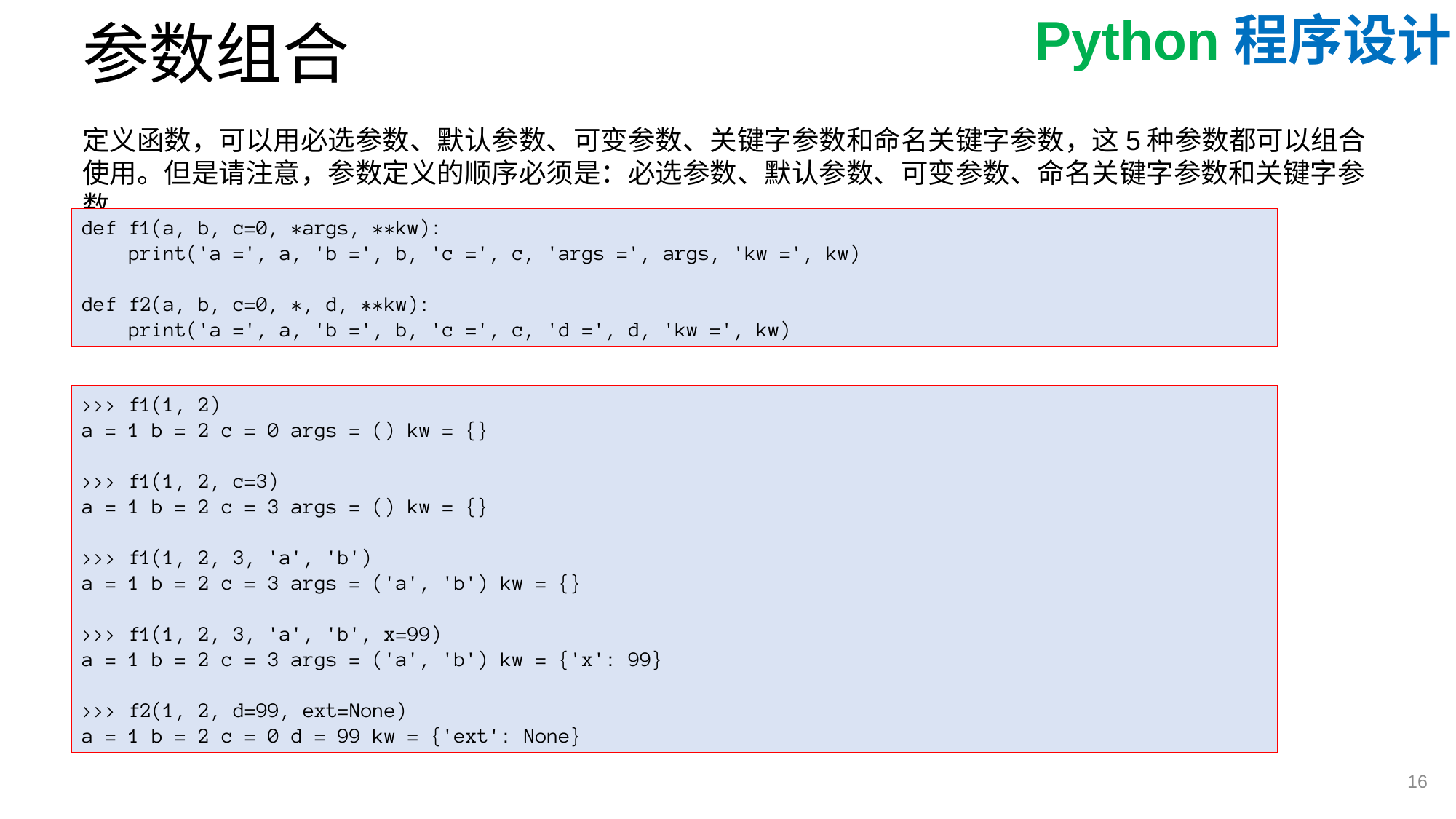

# 参数组合
定义函数，可以用必选参数、默认参数、可变参数、关键字参数和命名关键字参数，这5种参数都可以组合使用。但是请注意，参数定义的顺序必须是：必选参数、默认参数、可变参数、命名关键字参数和关键字参数
def f1(a, b, c=0, *args, **kw):
    print('a =', a, 'b =', b, 'c =', c, 'args =', args, 'kw =', kw)

def f2(a, b, c=0, *, d, **kw):
    print('a =', a, 'b =', b, 'c =', c, 'd =', d, 'kw =', kw)
>>> f1(1, 2)
a = 1 b = 2 c = 0 args = () kw = {}

>>> f1(1, 2, c=3)
a = 1 b = 2 c = 3 args = () kw = {}

>>> f1(1, 2, 3, 'a', 'b')
a = 1 b = 2 c = 3 args = ('a', 'b') kw = {}

>>> f1(1, 2, 3, 'a', 'b', x=99)
a = 1 b = 2 c = 3 args = ('a', 'b') kw = {'x': 99}

>>> f2(1, 2, d=99, ext=None)
a = 1 b = 2 c = 0 d = 99 kw = {'ext': None}
16